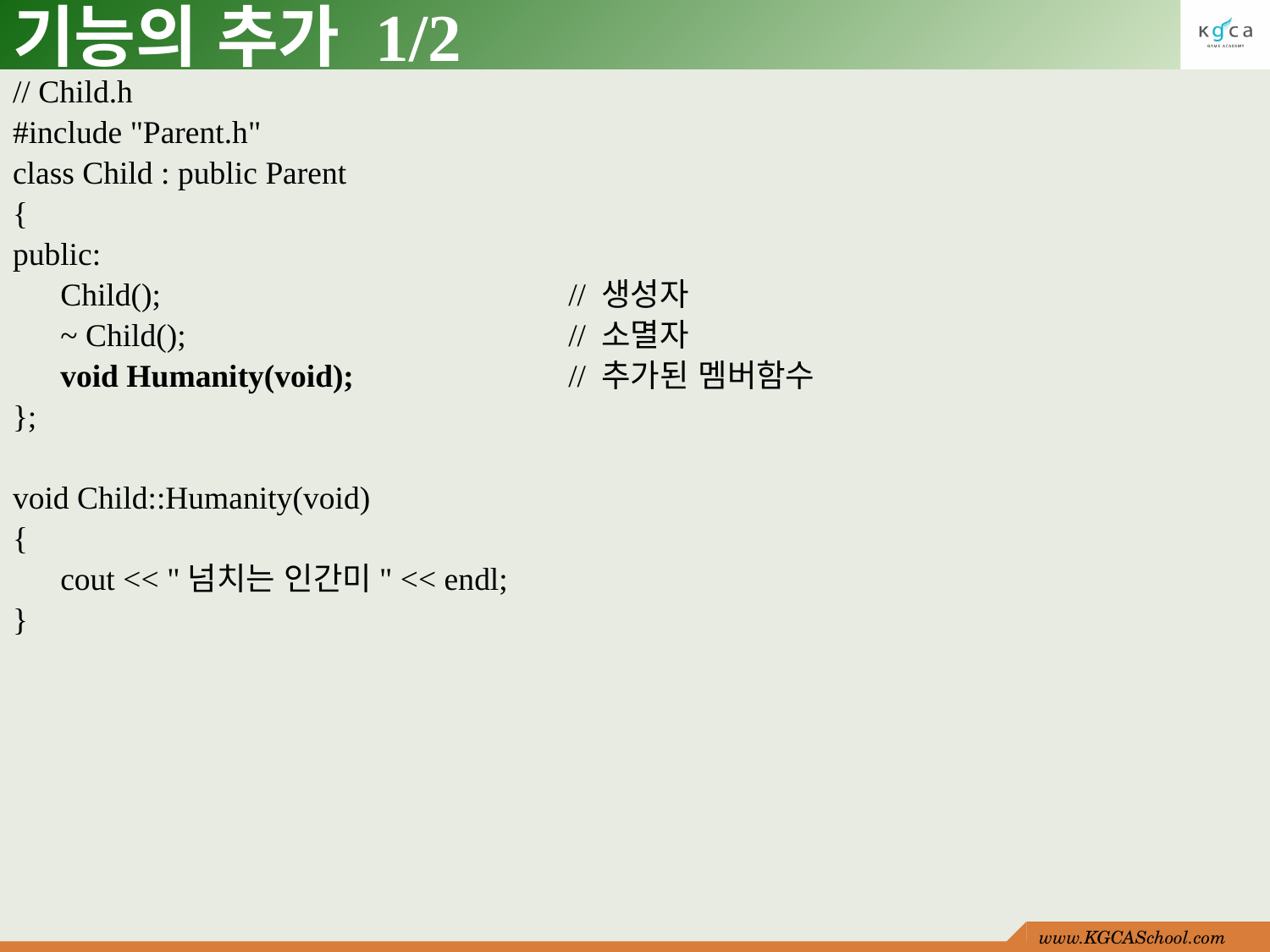

# 기능의 추가 1/2
// Child.h
#include "Parent.h"
class Child : public Parent
{
public:
	Child();				// 생성자
	~ Child();				// 소멸자
	void Humanity(void);		// 추가된 멤버함수
};

void Child::Humanity(void)
{
	cout << "넘치는 인간미" << endl;
}